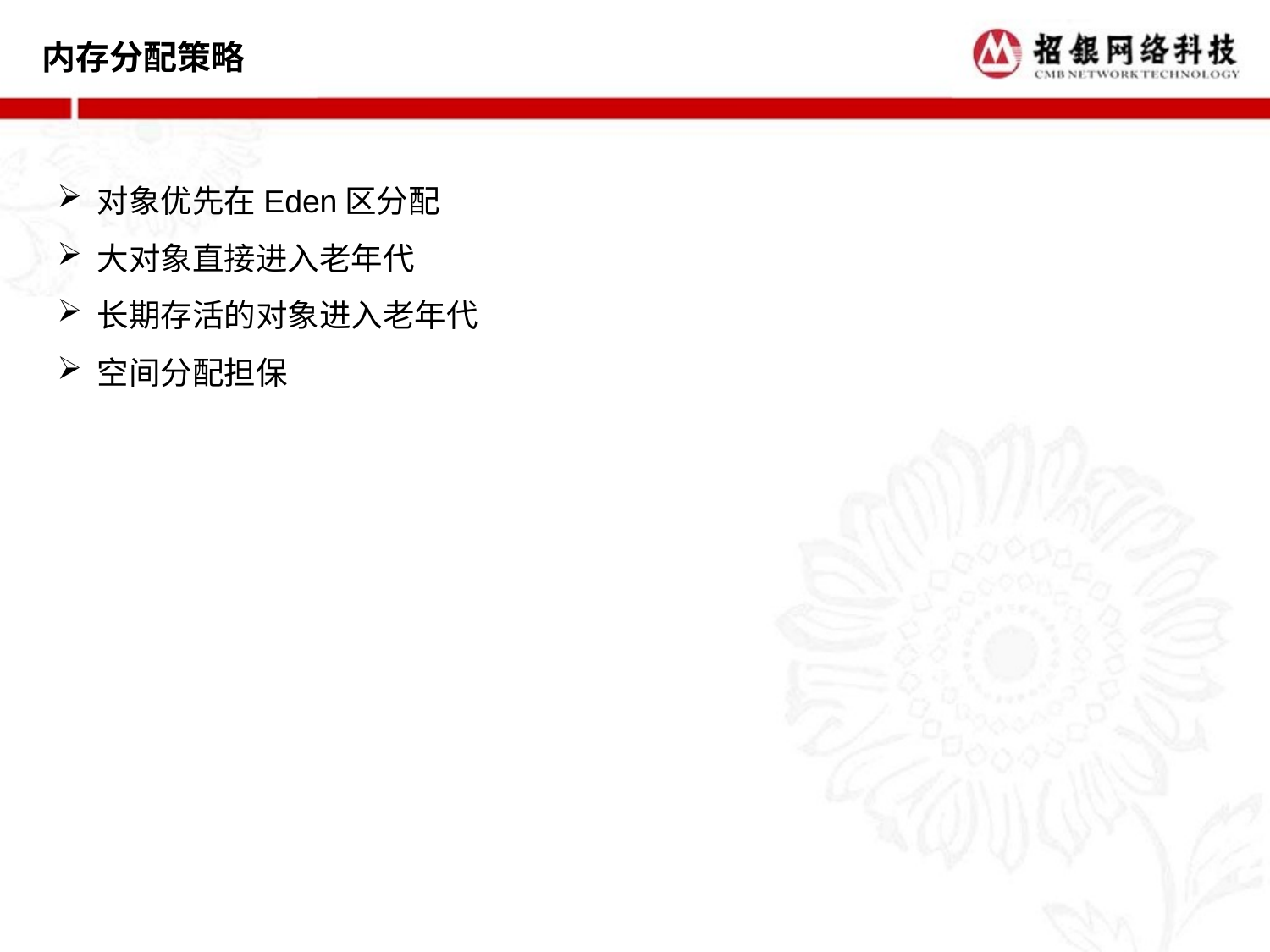

内存分配策略
对象优先在Eden区分配
大对象直接进入老年代
长期存活的对象进入老年代
空间分配担保